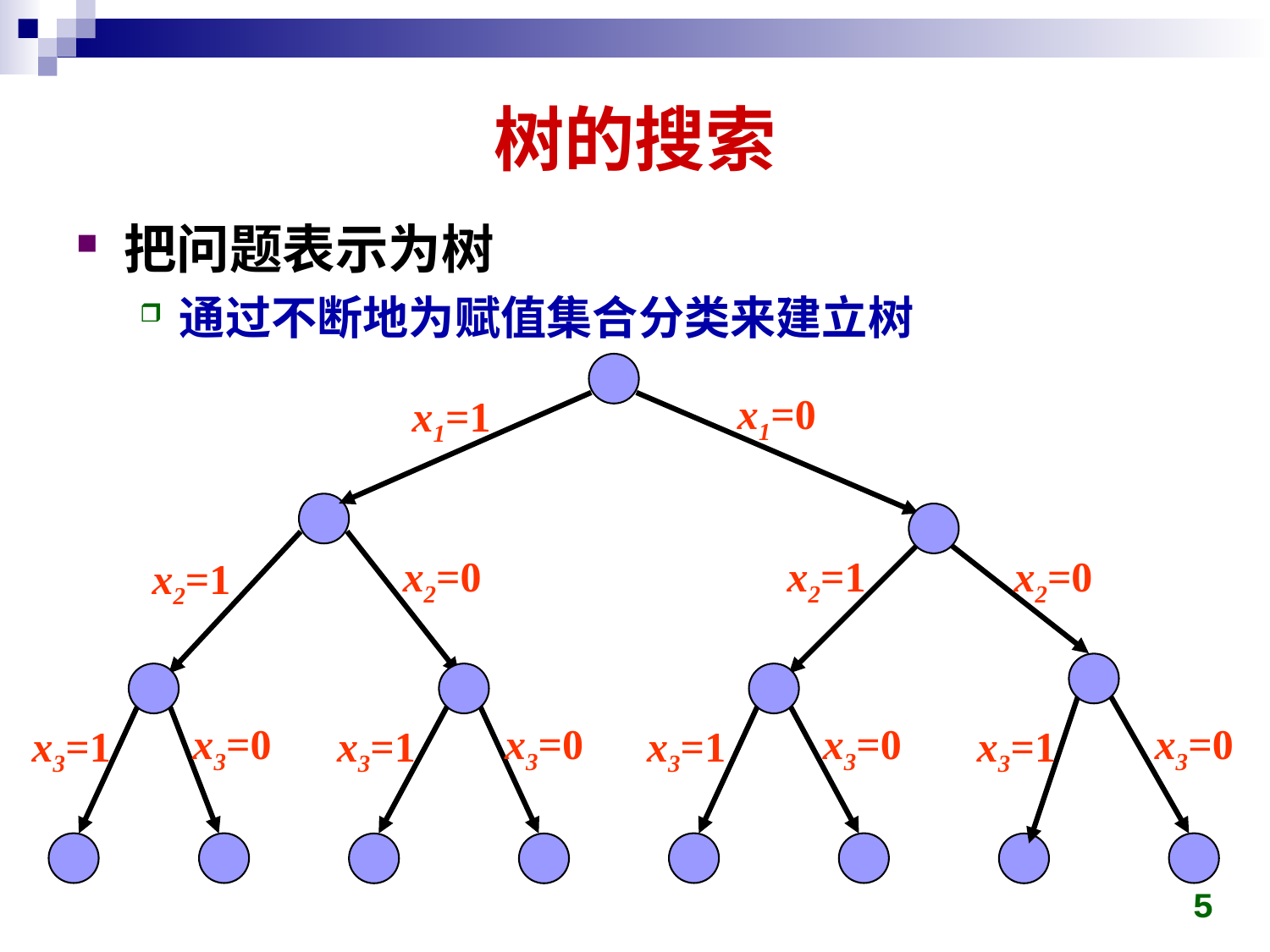

# 树的搜索
把问题表示为树
通过不断地为赋值集合分类来建立树

x1=0
x1=1

x2=0
x2=1

x2=0
x2=1

x3=0
x3=0
x3=0
x3=0
x3=1
x3=1
x3=1
x3=1

5